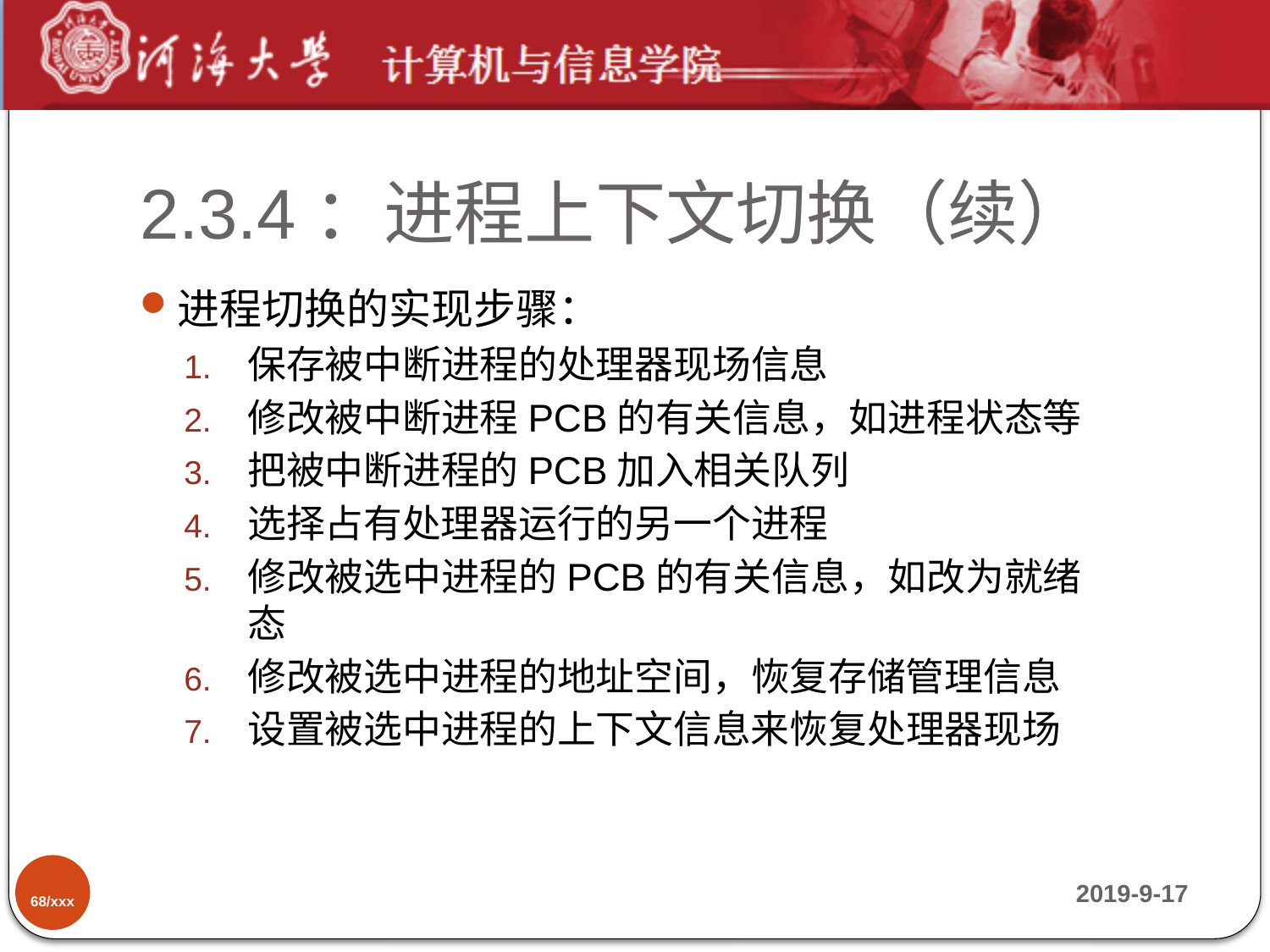

# 2.3.4：进程上下文切换（续）
进程切换的实现步骤：
保存被中断进程的处理器现场信息
修改被中断进程PCB的有关信息，如进程状态等
把被中断进程的PCB加入相关队列
选择占有处理器运行的另一个进程
修改被选中进程的PCB的有关信息，如改为就绪态
修改被选中进程的地址空间，恢复存储管理信息
设置被选中进程的上下文信息来恢复处理器现场

68/xxx
2019-9-17